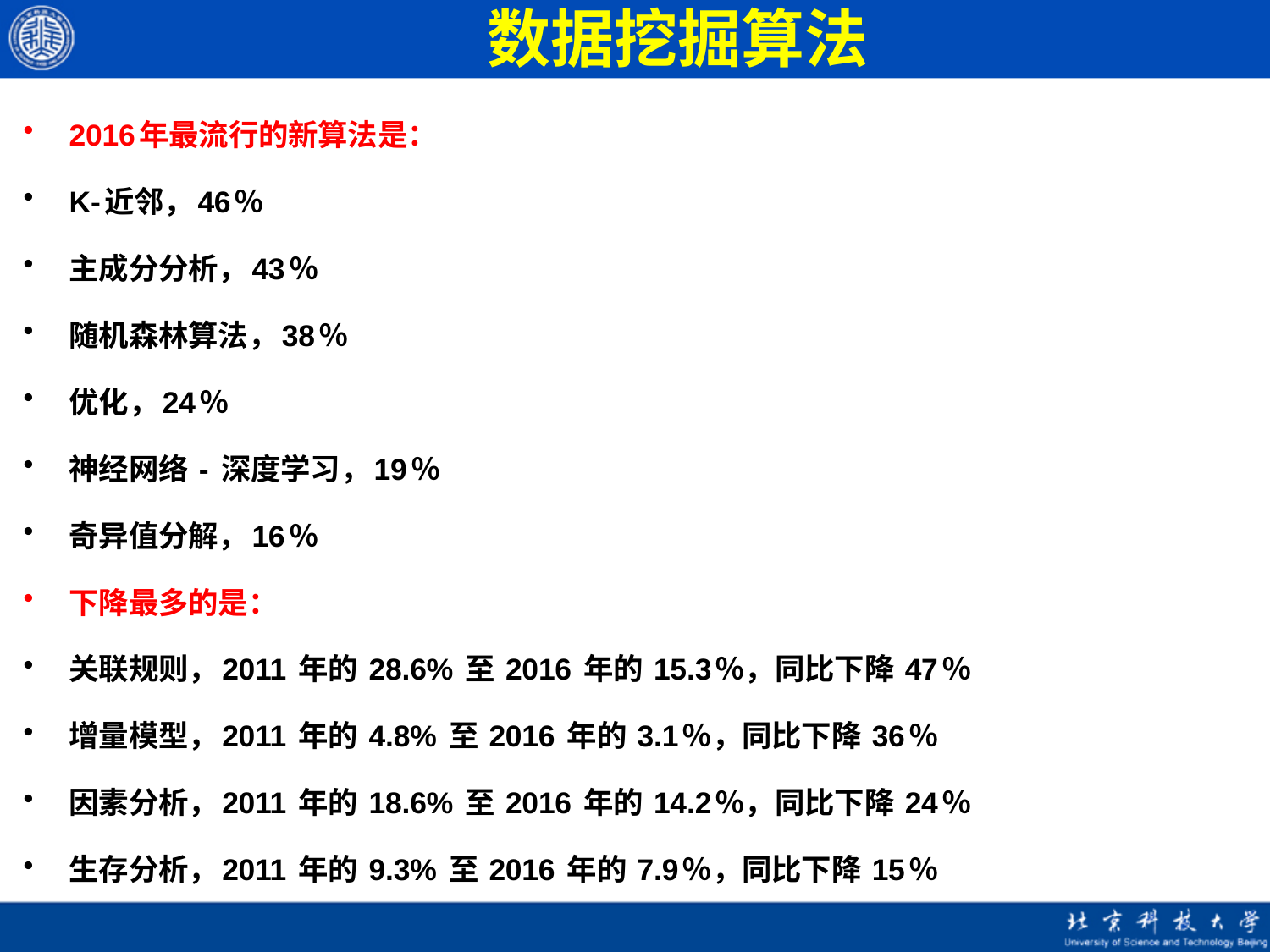

# 数据挖掘算法
2016年最流行的新算法是：
K-近邻，46％
主成分分析，43％
随机森林算法，38％
优化，24％
神经网络 - 深度学习，19％
奇异值分解，16％
下降最多的是：
关联规则，2011 年的 28.6% 至 2016 年的 15.3％，同比下降 47％
增量模型，2011 年的 4.8% 至 2016 年的 3.1％，同比下降 36％
因素分析，2011 年的 18.6% 至 2016 年的 14.2％，同比下降 24％
生存分析，2011 年的 9.3% 至 2016 年的 7.9％，同比下降 15％